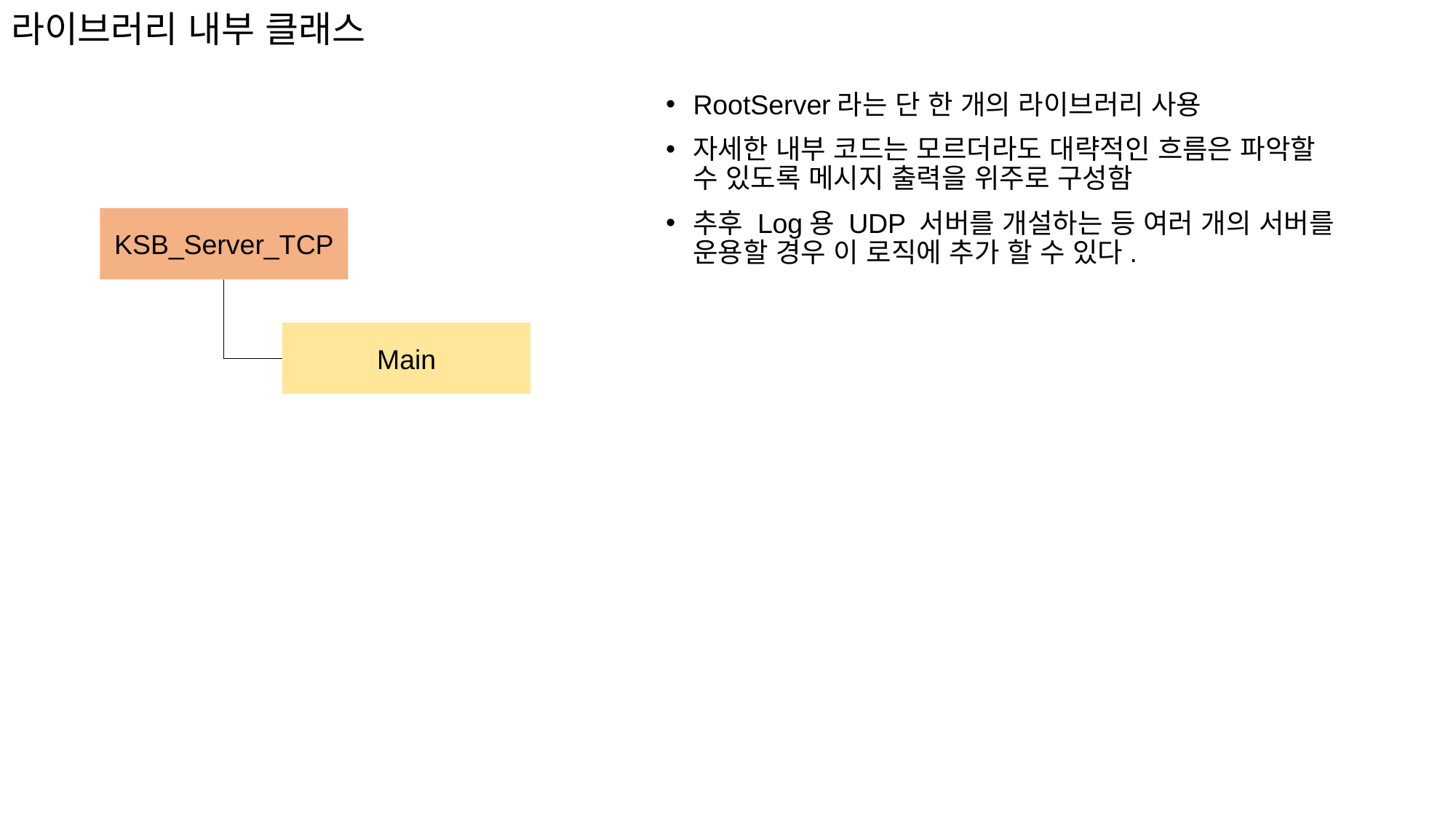

# 라이브러리 내부 클래스
RootServer라는 단 한 개의 라이브러리 사용
자세한 내부 코드는 모르더라도 대략적인 흐름은 파악할 수 있도록 메시지 출력을 위주로 구성함
추후 Log용 UDP 서버를 개설하는 등 여러 개의 서버를 운용할 경우 이 로직에 추가 할 수 있다.
KSB_Server_TCP
Main